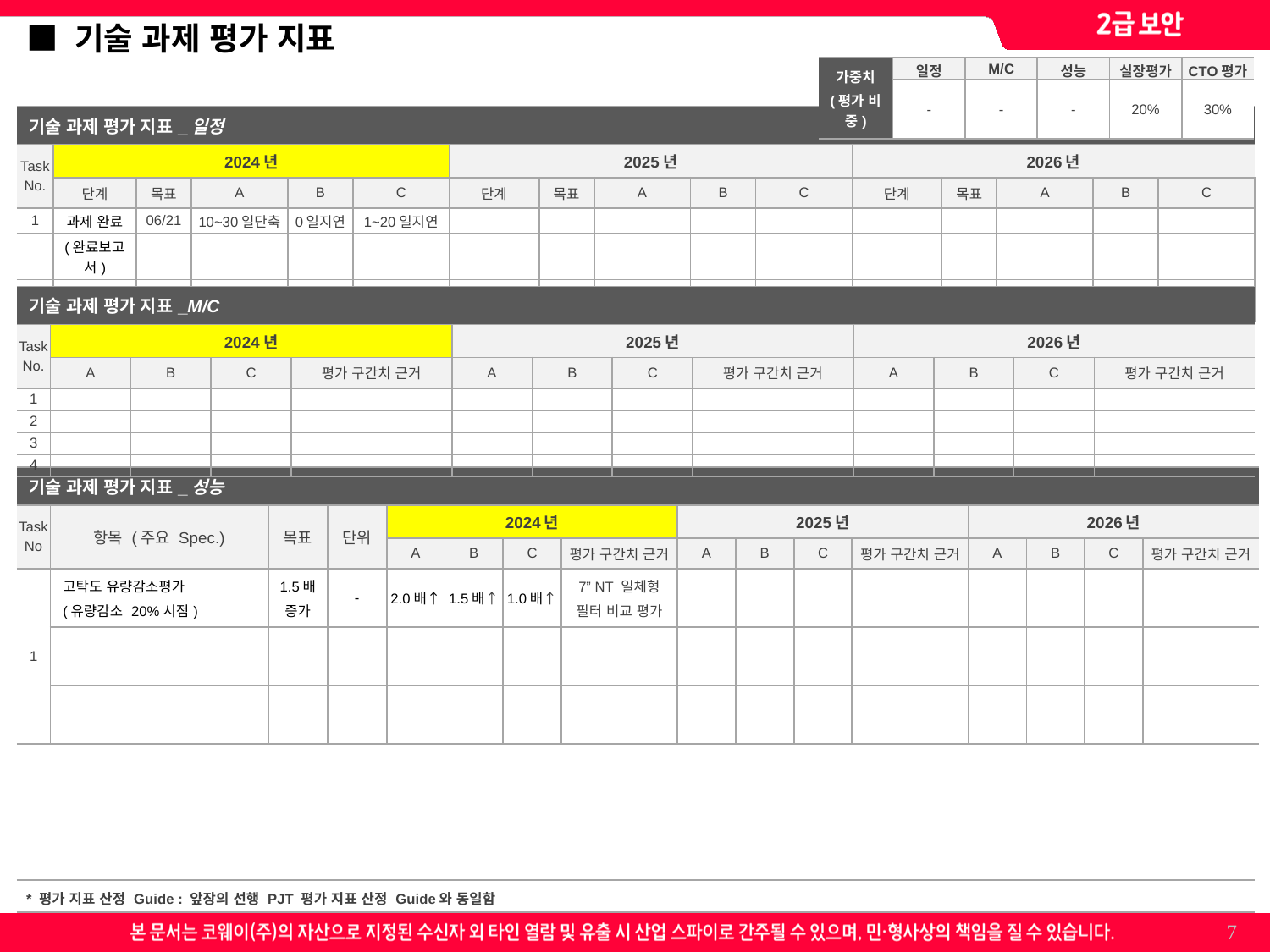

필수
■ 기술 과제 평가 지표
| 가중치 (평가 비중) | 일정 | M/C | 성능 | 실장평가 | CTO평가 |
| --- | --- | --- | --- | --- | --- |
|  | - | - | - | 20% | 30% |
| 기술 과제 평가 지표\_일정 |  |  |  |  |  |  |  |  |  |  |  |  |  |  |  |
| --- | --- | --- | --- | --- | --- | --- | --- | --- | --- | --- | --- | --- | --- | --- | --- |
| Task No. | 2024년 |  |  |  |  | 2025년 |  |  |  |  | 2026년 |  |  |  |  |
|  | 단계 | 목표 | A | B | C | 단계 | 목표 | A | B | C | 단계 | 목표 | A | B | C |
| 1 | 과제 완료 | 06/21 | 10~30일단축 | 0일지연 | 1~20일지연 |  |  |  |  |  |  |  |  |  |  |
|  | (완료보고서) |  |  |  |  |  |  |  |  |  |  |  |  |  |  |
|  |  |  |  |  |  |  |  |  |  |  |  |  |  |  |  |
|  |  |  |  |  |  |  |  |  |  |  |  |  |  |  |  |
| 기술 과제 평가 지표\_M/C |  |  |  |  |  |  |  |  |  |  |  |  |
| --- | --- | --- | --- | --- | --- | --- | --- | --- | --- | --- | --- | --- |
| Task No. | 2024년 |  |  |  | 2025년 |  |  |  | 2026년 |  |  |  |
|  | A | B | C | 평가 구간치 근거 | A | B | C | 평가 구간치 근거 | A | B | C | 평가 구간치 근거 |
| 1 |  |  |  |  |  |  |  |  |  |  |  |  |
| 2 |  |  |  |  |  |  |  |  |  |  |  |  |
| 3 |  |  |  |  |  |  |  |  |  |  |  |  |
| 4 |  |  |  |  |  |  |  |  |  |  |  |  |
| 기술 과제 평가 지표\_성능 |  |  |  |  |  |  |  |  |  |  |  |  |  |  |  |
| --- | --- | --- | --- | --- | --- | --- | --- | --- | --- | --- | --- | --- | --- | --- | --- |
| Task No | 항목 (주요 Spec.) | 목표 | 단위 | 2024년 |  |  |  | 2025년 |  |  |  | 2026년 |  |  |  |
|  |  |  |  | A | B | C | 평가 구간치 근거 | A | B | C | 평가 구간치 근거 | A | B | C | 평가 구간치 근거 |
| 1 | 고탁도 유량감소평가 (유량감소 20%시점) | 1.5배 증가 | - | 2.0배↑ | 1.5배↑ | 1.0배↑ | 7” NT 일체형 필터 비교 평가 |  |  |  |  |  |  |  |  |
|  |  |  |  |  |  |  |  |  |  |  |  |  |  |  |  |
|  |  |  |  |  |  |  |  |  |  |  |  |  |  |  |  |
| \* 평가 지표 산정 Guide : 앞장의 선행 PJT 평가 지표 산정 Guide와 동일함 |
| --- |
7